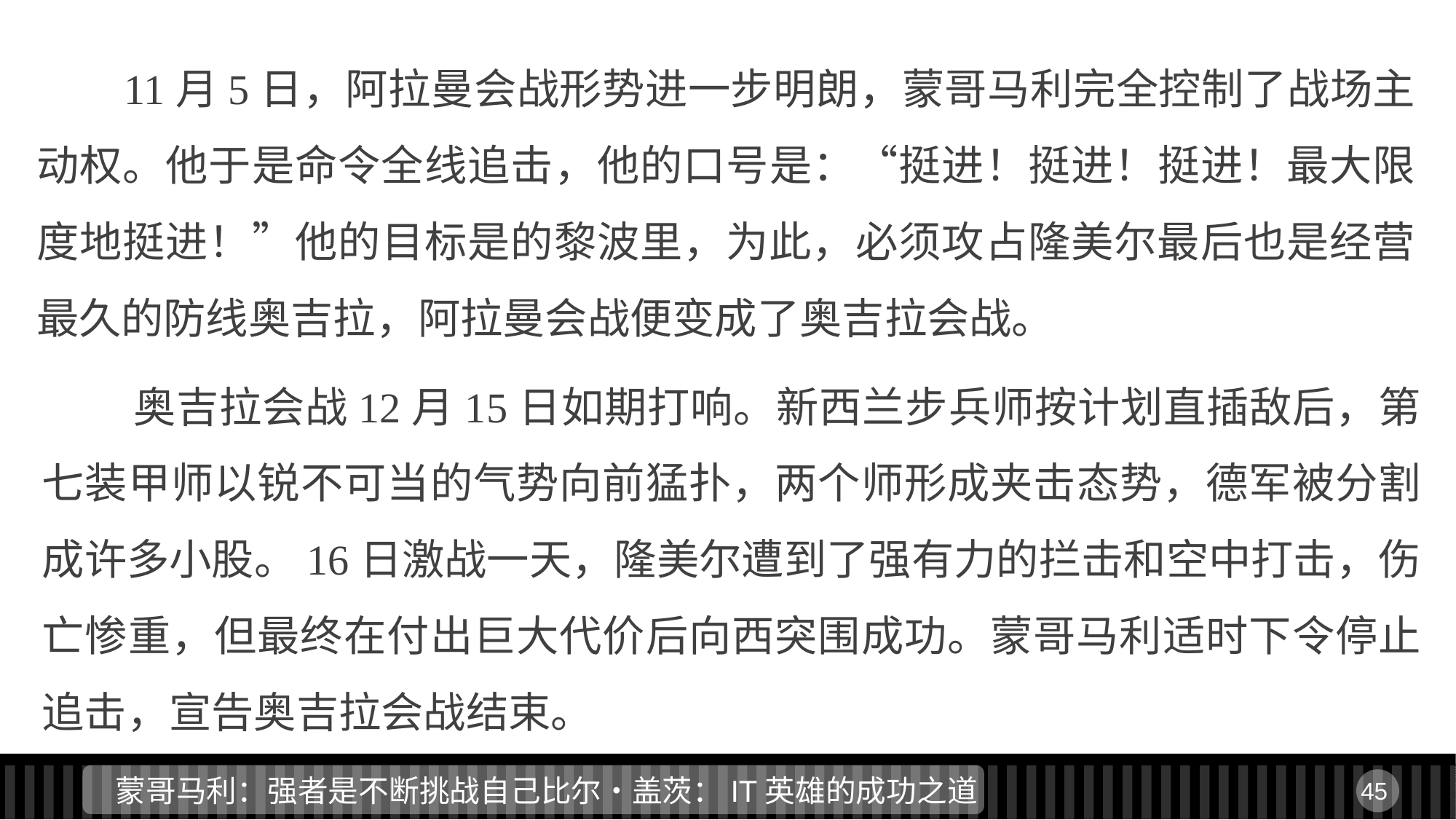

11月5日，阿拉曼会战形势进一步明朗，蒙哥马利完全控制了战场主动权。他于是命令全线追击，他的口号是：“挺进！挺进！挺进！最大限度地挺进！”他的目标是的黎波里，为此，必须攻占隆美尔最后也是经营最久的防线奥吉拉，阿拉曼会战便变成了奥吉拉会战。
        奥吉拉会战12月15日如期打响。新西兰步兵师按计划直插敌后，第七装甲师以锐不可当的气势向前猛扑，两个师形成夹击态势，德军被分割成许多小股。16日激战一天，隆美尔遭到了强有力的拦击和空中打击，伤亡惨重，但最终在付出巨大代价后向西突围成功。蒙哥马利适时下令停止追击，宣告奥吉拉会战结束。